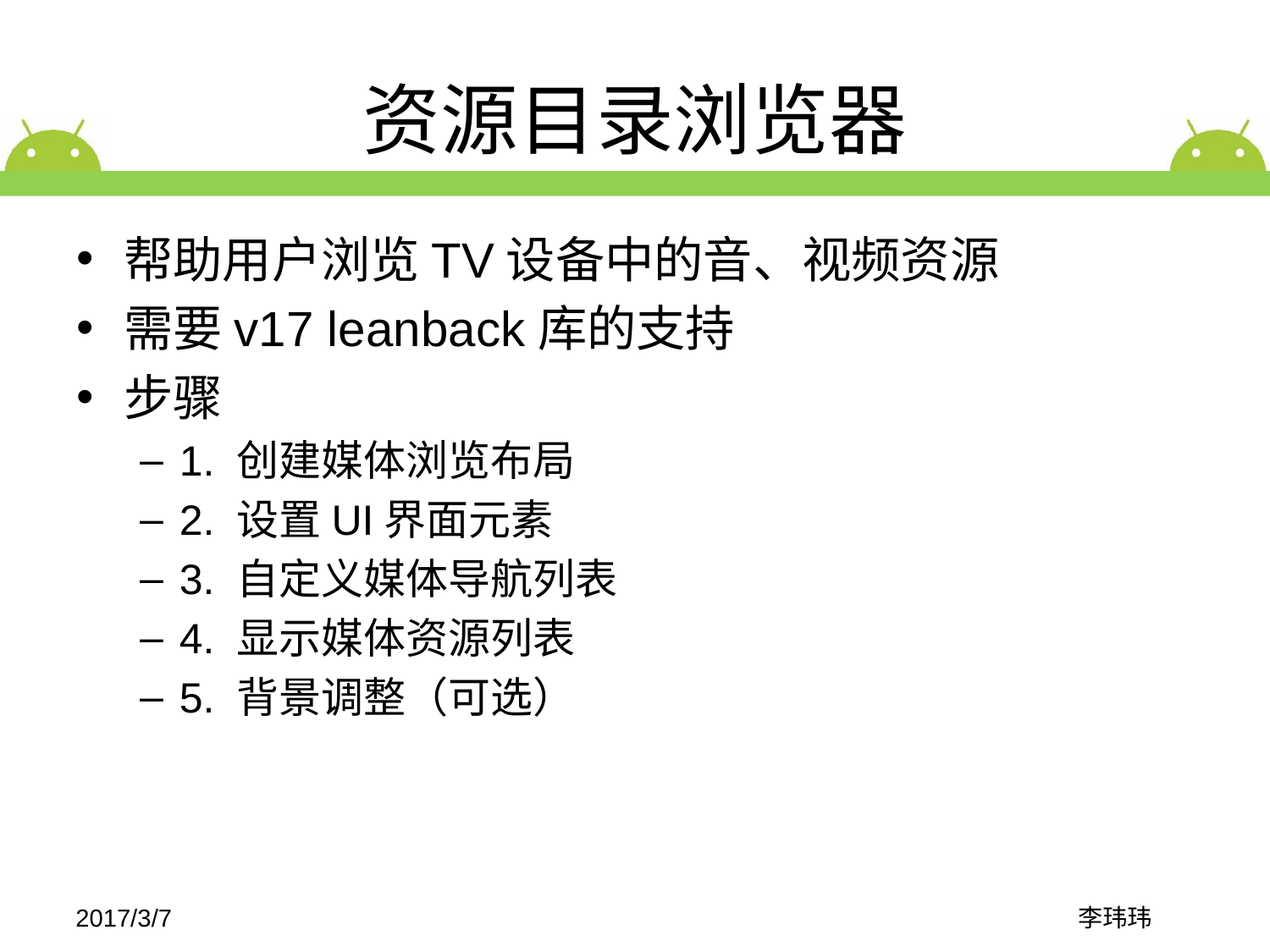

# 资源目录浏览器
帮助用户浏览TV设备中的音、视频资源
需要v17 leanback库的支持
步骤
1. 创建媒体浏览布局
2. 设置UI界面元素
3. 自定义媒体导航列表
4. 显示媒体资源列表
5. 背景调整（可选）